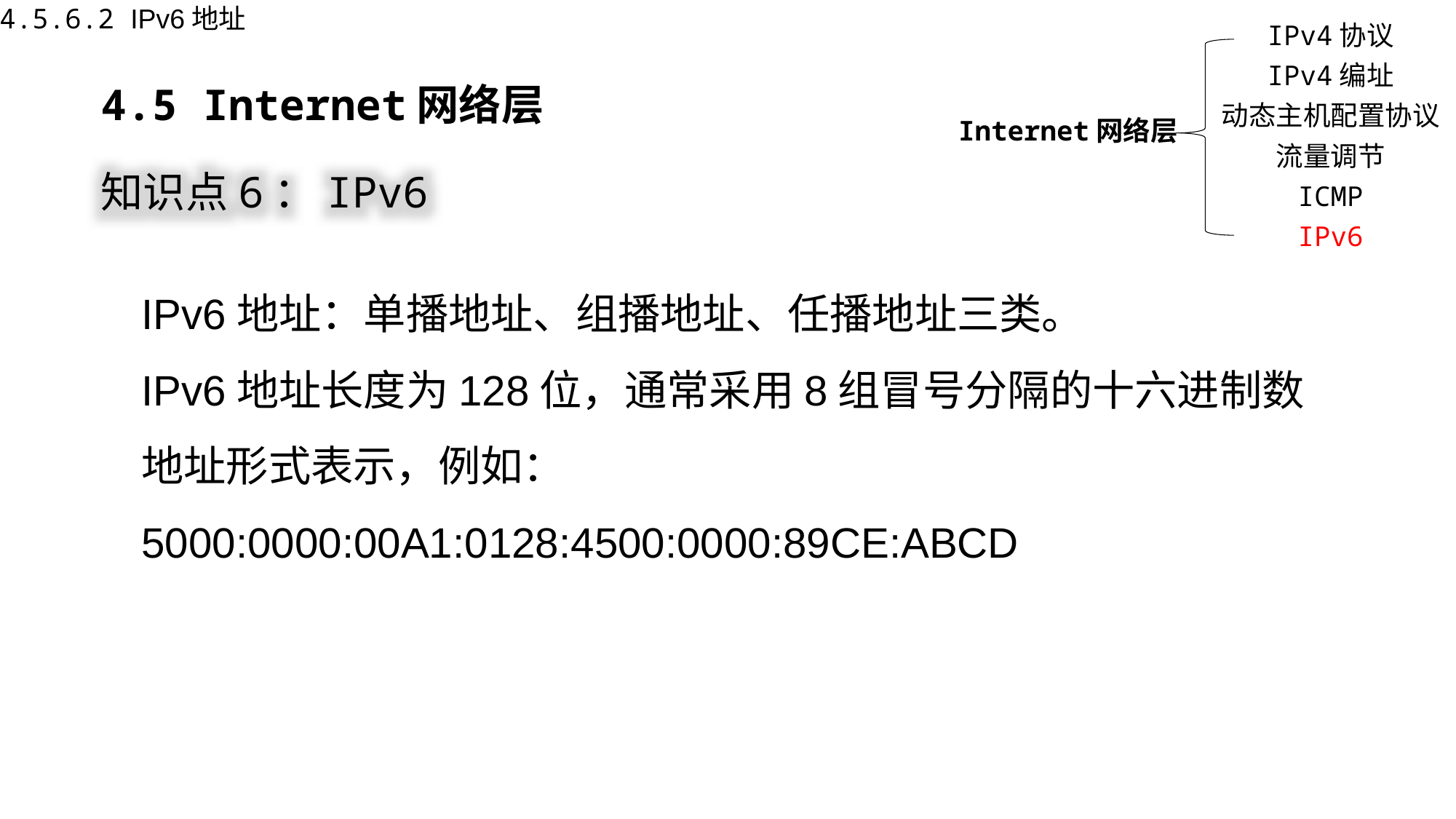

4.5.6.2 IPv6地址

IPv4协议

IPv4编址
动态主机配置协议
Internet网络层
流量调节
ICMP
IPv6
4.5 Internet网络层
知识点6：IPv6
IPv6地址：单播地址、组播地址、任播地址三类。
IPv6地址长度为128位，通常采用8组冒号分隔的十六进制数地址形式表示，例如：
5000:0000:00A1:0128:4500:0000:89CE:ABCD